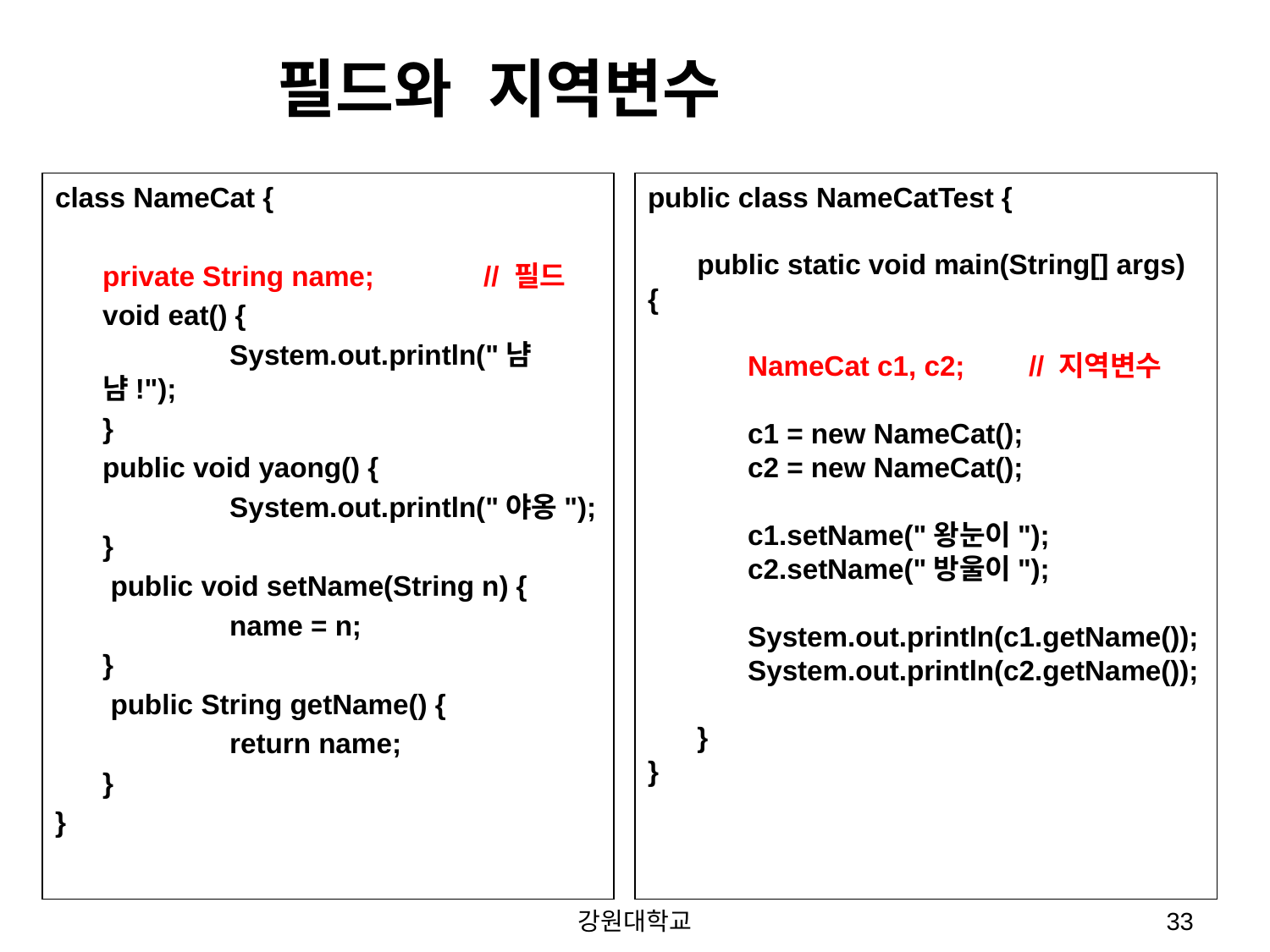

필드와  지역변수
class NameCat {

	private String name;	// 필드
	void eat() {
		System.out.println("냠냠!");
	}
	public void yaong() {
		System.out.println("야옹");
	}
	 public void setName(String n) {
		name = n;
	}
	 public String getName() {
		return name;
	}
}
public class NameCatTest {

	public static void main(String[] args) {

		NameCat c1, c2;	// 지역변수

		c1 = new NameCat();
		c2 = new NameCat();

		c1.setName("왕눈이");
		c2.setName("방울이");

		System.out.println(c1.getName());
		System.out.println(c2.getName());

	}
}

강원대학교
33